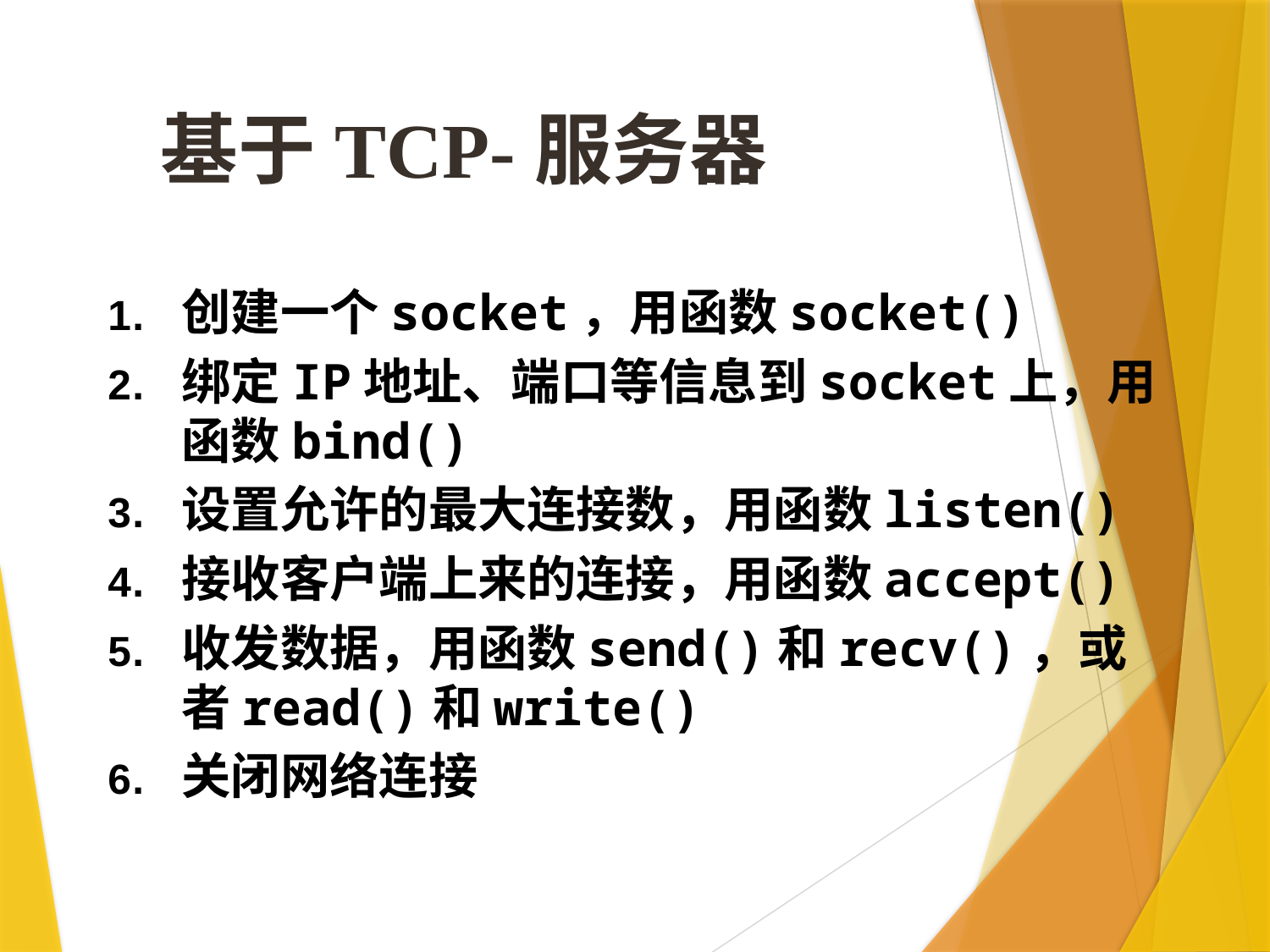

基于TCP-服务器
创建一个socket，用函数socket()
绑定IP地址、端口等信息到socket上，用函数bind()
设置允许的最大连接数，用函数listen()
接收客户端上来的连接，用函数accept()
收发数据，用函数send()和recv()，或者read()和write()
关闭网络连接